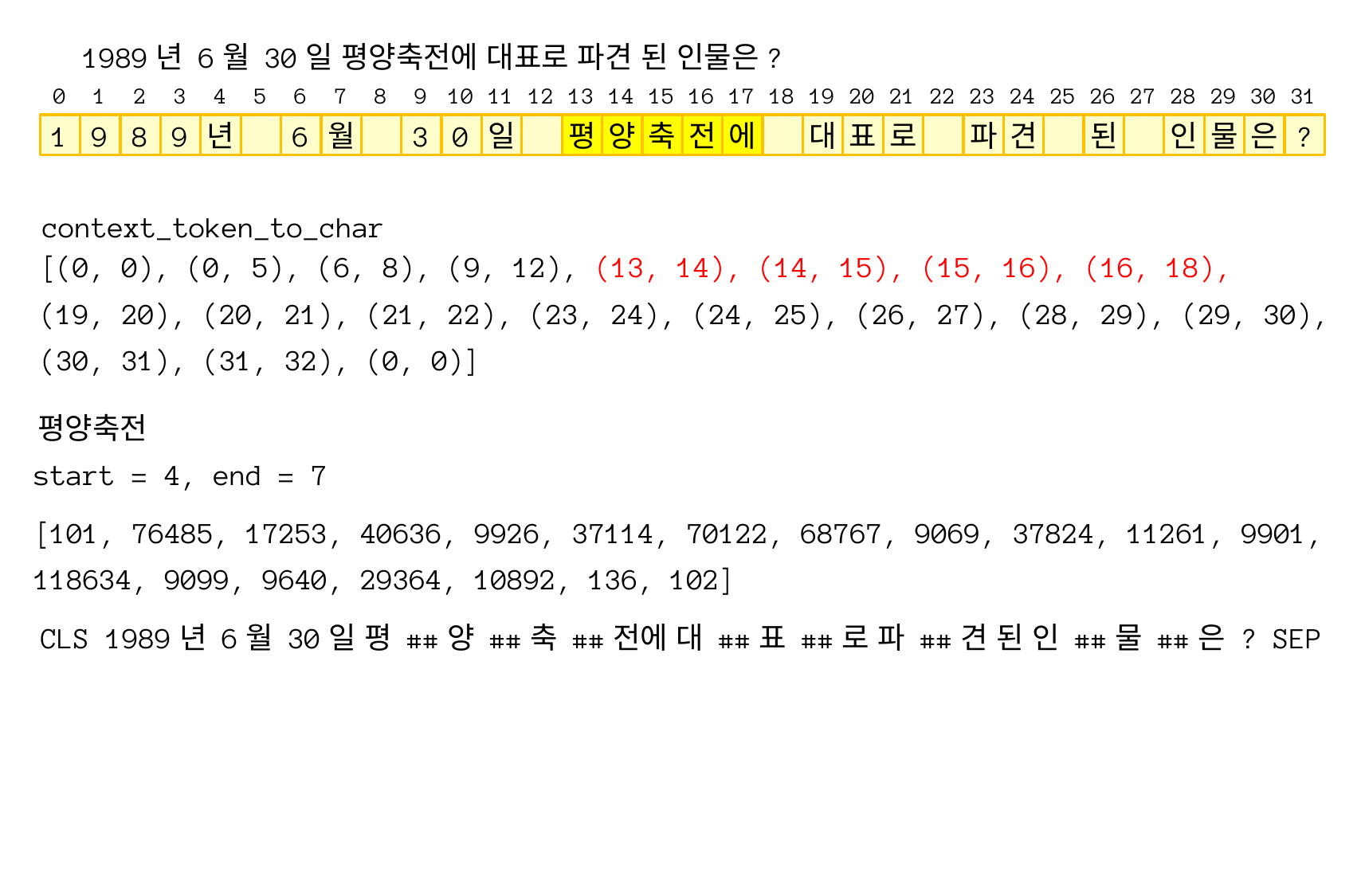

1989년 6월 30일 평양축전에 대표로 파견 된 인물은?
0
1
2
3
4
5
6
7
8
9
10
11
12
13
14
15
16
17
18
19
20
21
22
23
24
25
26
27
28
29
30
31
은
?
된

인
물
1
9
8
9
년

6
월

3
0
일

평
양
축
전
에

대
표
로

파
견

context_token_to_char
[(0, 0), (0, 5), (6, 8), (9, 12), (13, 14), (14, 15), (15, 16), (16, 18),
(19, 20), (20, 21), (21, 22), (23, 24), (24, 25), (26, 27), (28, 29), (29, 30),
(30, 31), (31, 32), (0, 0)]
평양축전
start = 4, end = 7
[101, 76485, 17253, 40636, 9926, 37114, 70122, 68767, 9069, 37824, 11261, 9901,
118634, 9099, 9640, 29364, 10892, 136, 102]
CLS 1989년 6월 30일 평 ##양 ##축 ##전에 대 ##표 ##로 파 ##견 된 인 ##물 ##은 ? SEP